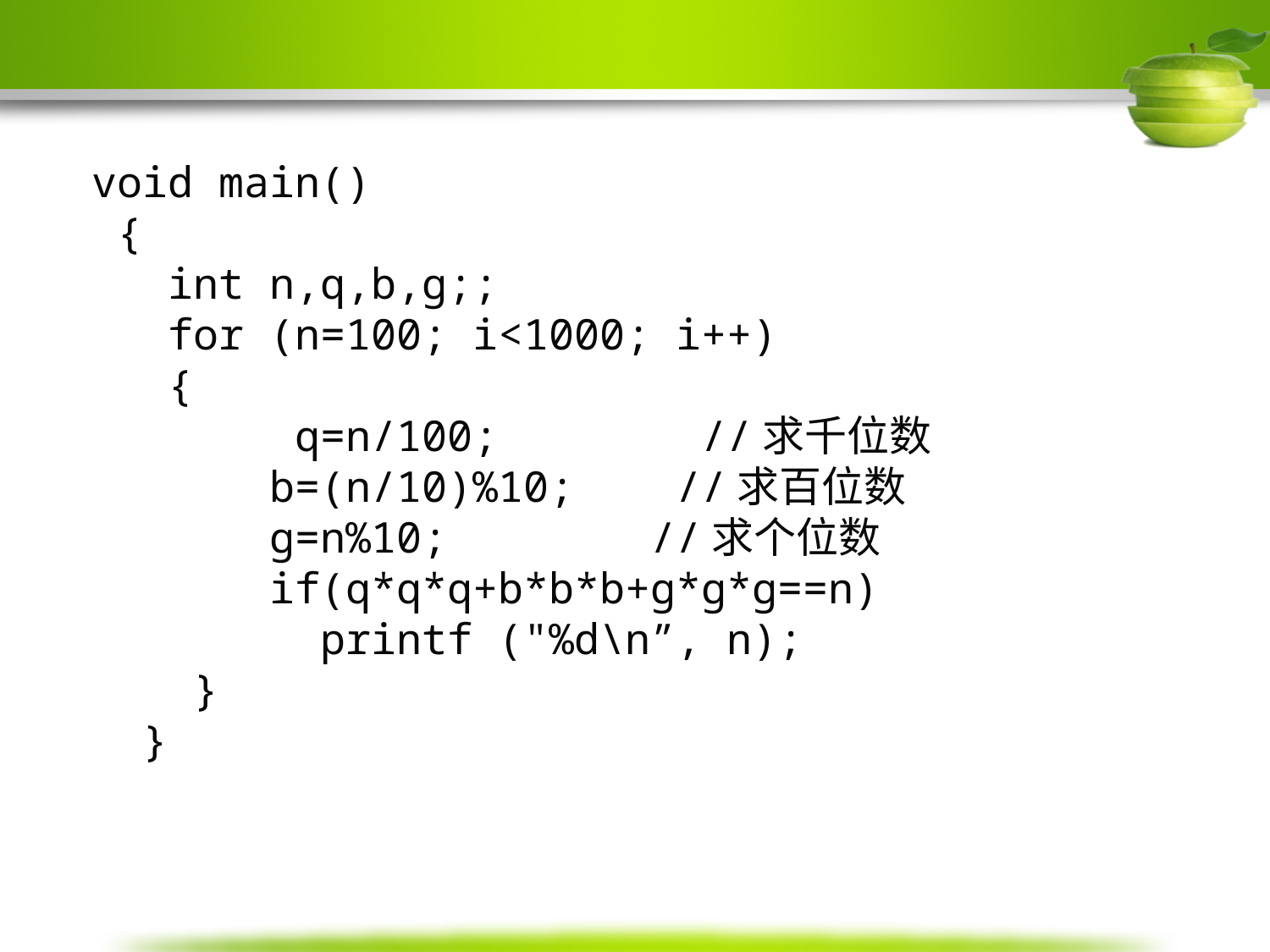

void main()
 {
   int n,q,b,g;;
   for (n=100; i<1000; i++)
   {
	   q=n/100;        //求千位数
       b=(n/10)%10;    //求百位数
       g=n%10;        //求个位数
       if(q*q*q+b*b*b+g*g*g==n)
         printf ("%d\n”, n);
    }
  }